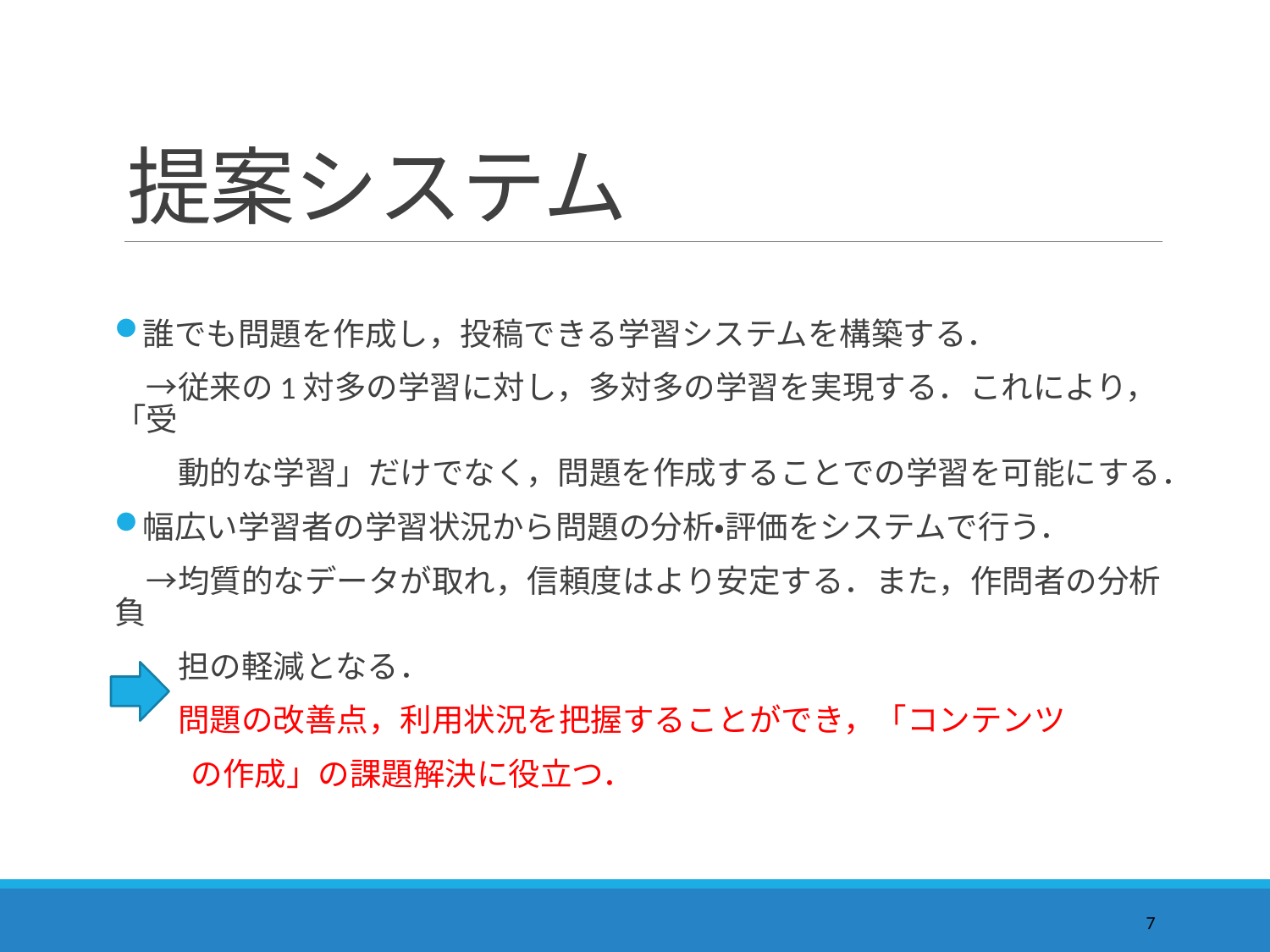

# 提案システム

誰でも問題を作成し，投稿できる学習システムを構築する．
　→従来の1対多の学習に対し，多対多の学習を実現する．これにより，「受
　　動的な学習」だけでなく，問題を作成することでの学習を可能にする．
幅広い学習者の学習状況から問題の分析・評価をシステムで行う．
　→均質的なデータが取れ，信頼度はより安定する．また，作問者の分析負
　　担の軽減となる．
　　問題の改善点，利用状況を把握することができ，「コンテンツ
　　の作成」の課題解決に役立つ．

7